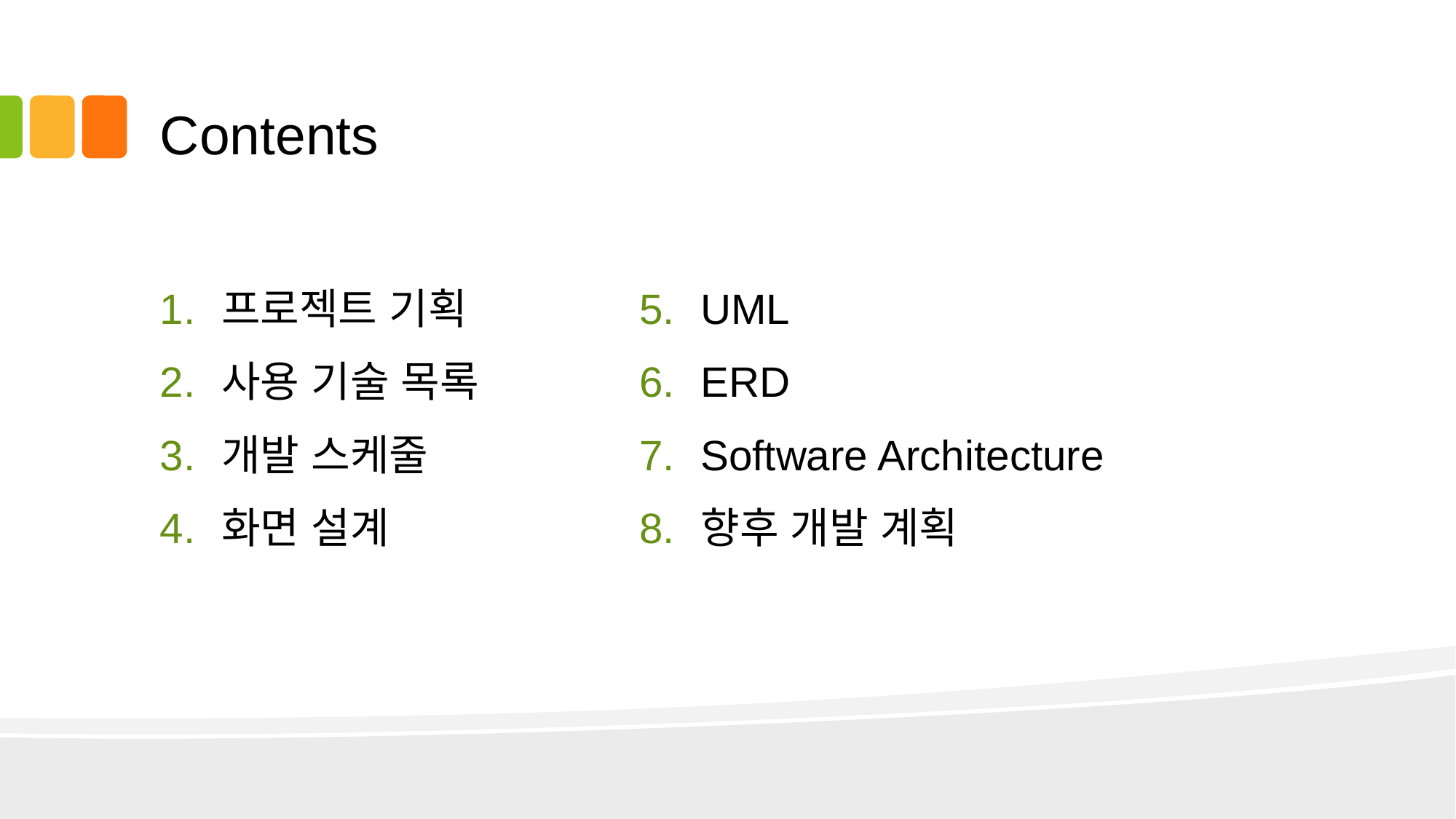

# Contents
프로젝트 기획
사용 기술 목록
개발 스케줄
화면 설계
UML
ERD
Software Architecture
향후 개발 계획